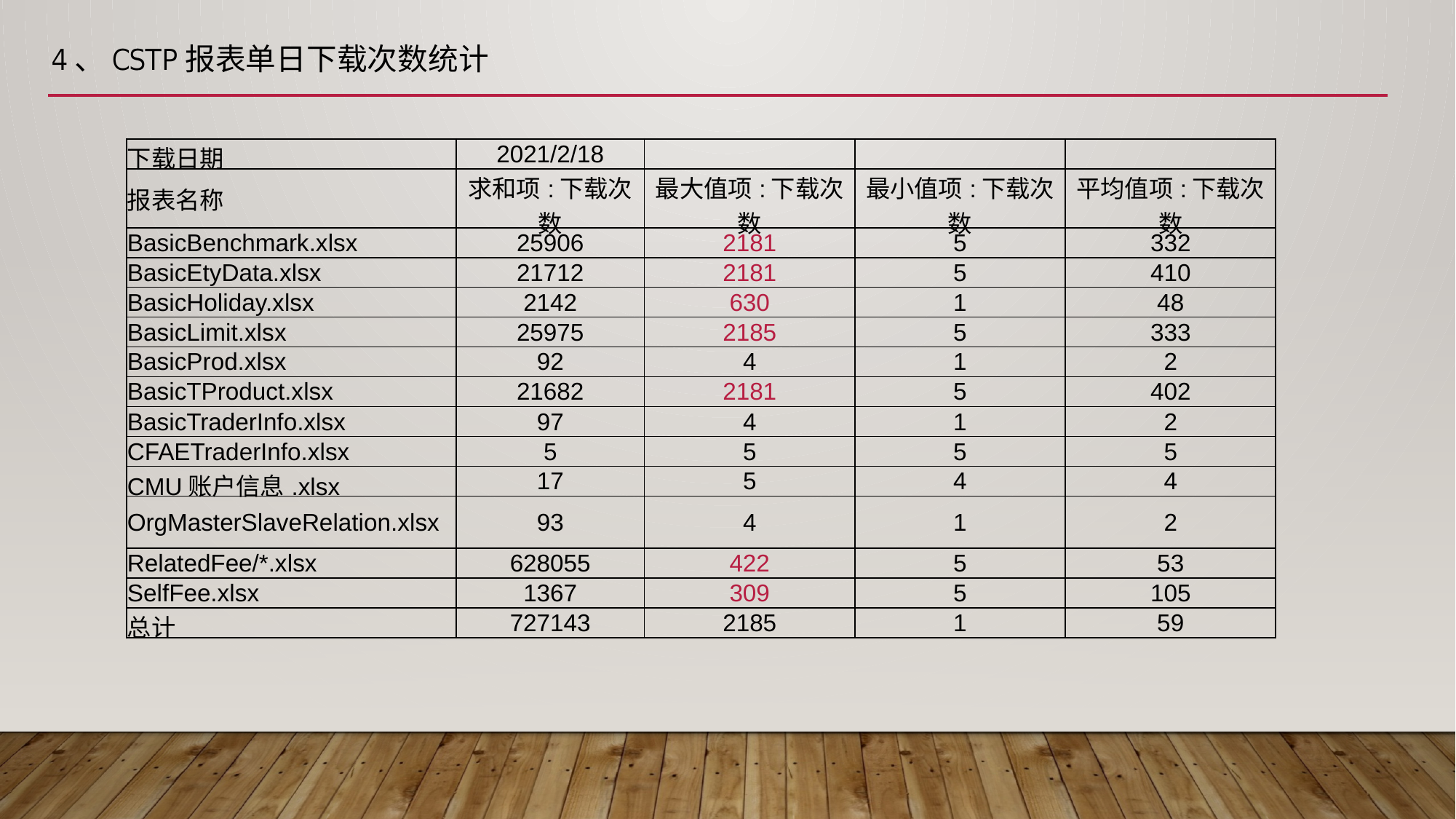

4、CSTP报表单日下载次数统计
| 下载日期 | 2021/2/18 |  |  |  |
| --- | --- | --- | --- | --- |
| 报表名称 | 求和项:下载次数 | 最大值项:下载次数 | 最小值项:下载次数 | 平均值项:下载次数 |
| BasicBenchmark.xlsx | 25906 | 2181 | 5 | 332 |
| BasicEtyData.xlsx | 21712 | 2181 | 5 | 410 |
| BasicHoliday.xlsx | 2142 | 630 | 1 | 48 |
| BasicLimit.xlsx | 25975 | 2185 | 5 | 333 |
| BasicProd.xlsx | 92 | 4 | 1 | 2 |
| BasicTProduct.xlsx | 21682 | 2181 | 5 | 402 |
| BasicTraderInfo.xlsx | 97 | 4 | 1 | 2 |
| CFAETraderInfo.xlsx | 5 | 5 | 5 | 5 |
| CMU账户信息.xlsx | 17 | 5 | 4 | 4 |
| OrgMasterSlaveRelation.xlsx | 93 | 4 | 1 | 2 |
| RelatedFee/\*.xlsx | 628055 | 422 | 5 | 53 |
| SelfFee.xlsx | 1367 | 309 | 5 | 105 |
| 总计 | 727143 | 2185 | 1 | 59 |